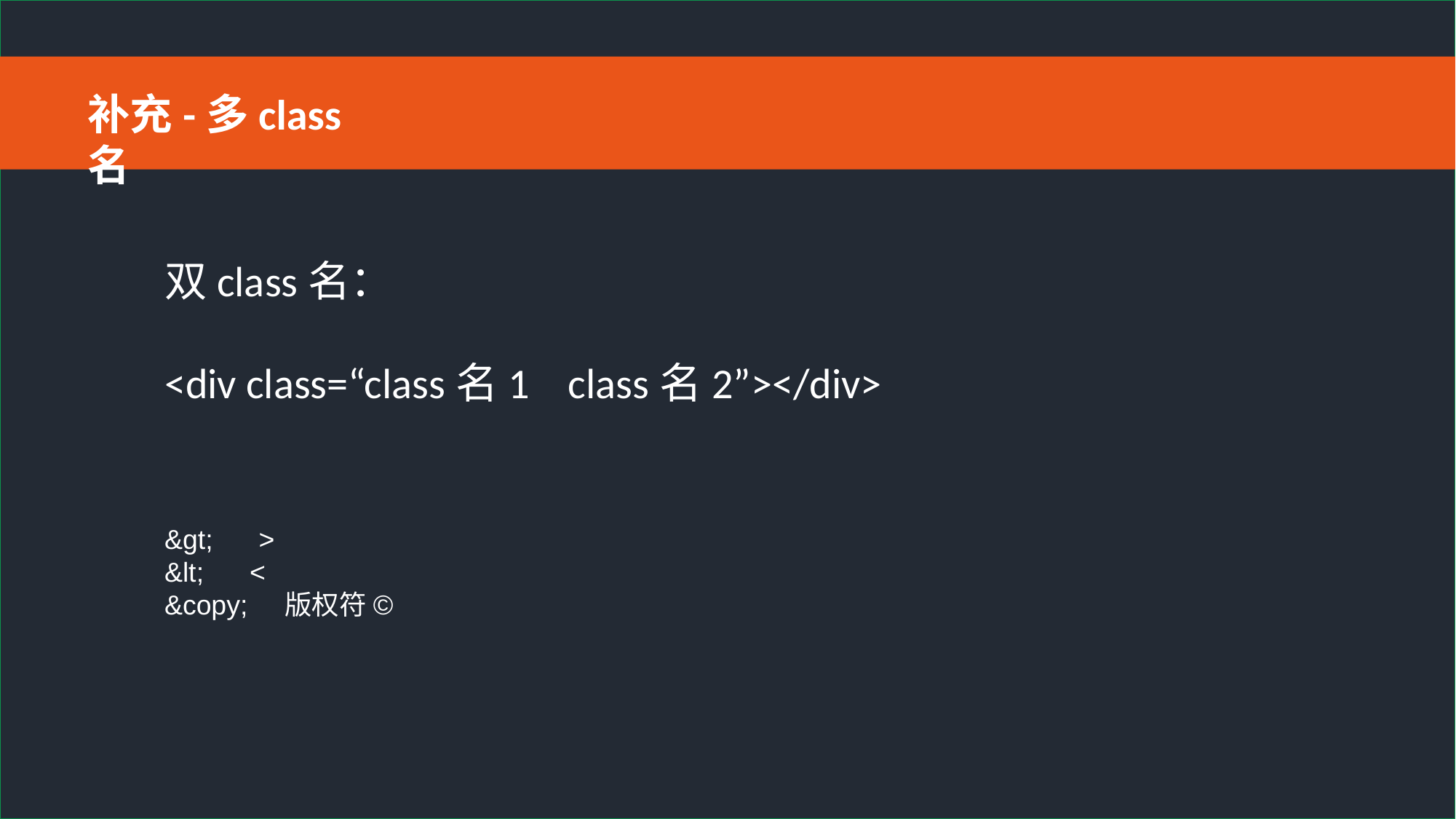

补充-多class名
双class名：

<div class=“class名1    class名2”></div>

&gt;      >
&lt;      <
&copy;    版权符©